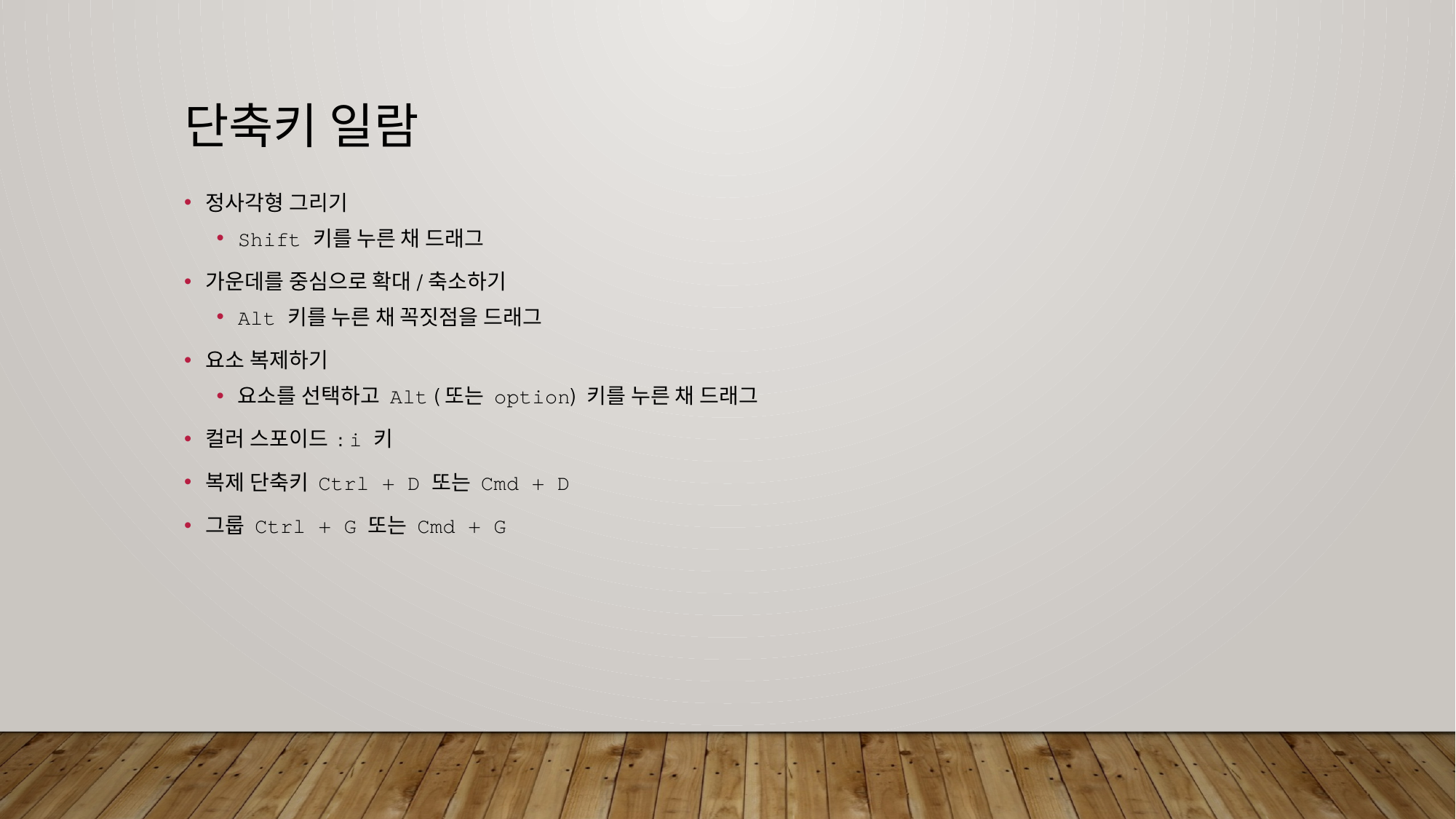

# 단축키 일람
정사각형 그리기
Shift 키를 누른 채 드래그
가운데를 중심으로 확대/축소하기
Alt 키를 누른 채 꼭짓점을 드래그
요소 복제하기
요소를 선택하고 Alt (또는 option) 키를 누른 채 드래그
컬러 스포이드 : i 키
복제 단축키 Ctrl + D 또는 Cmd + D
그룹 Ctrl + G 또는 Cmd + G